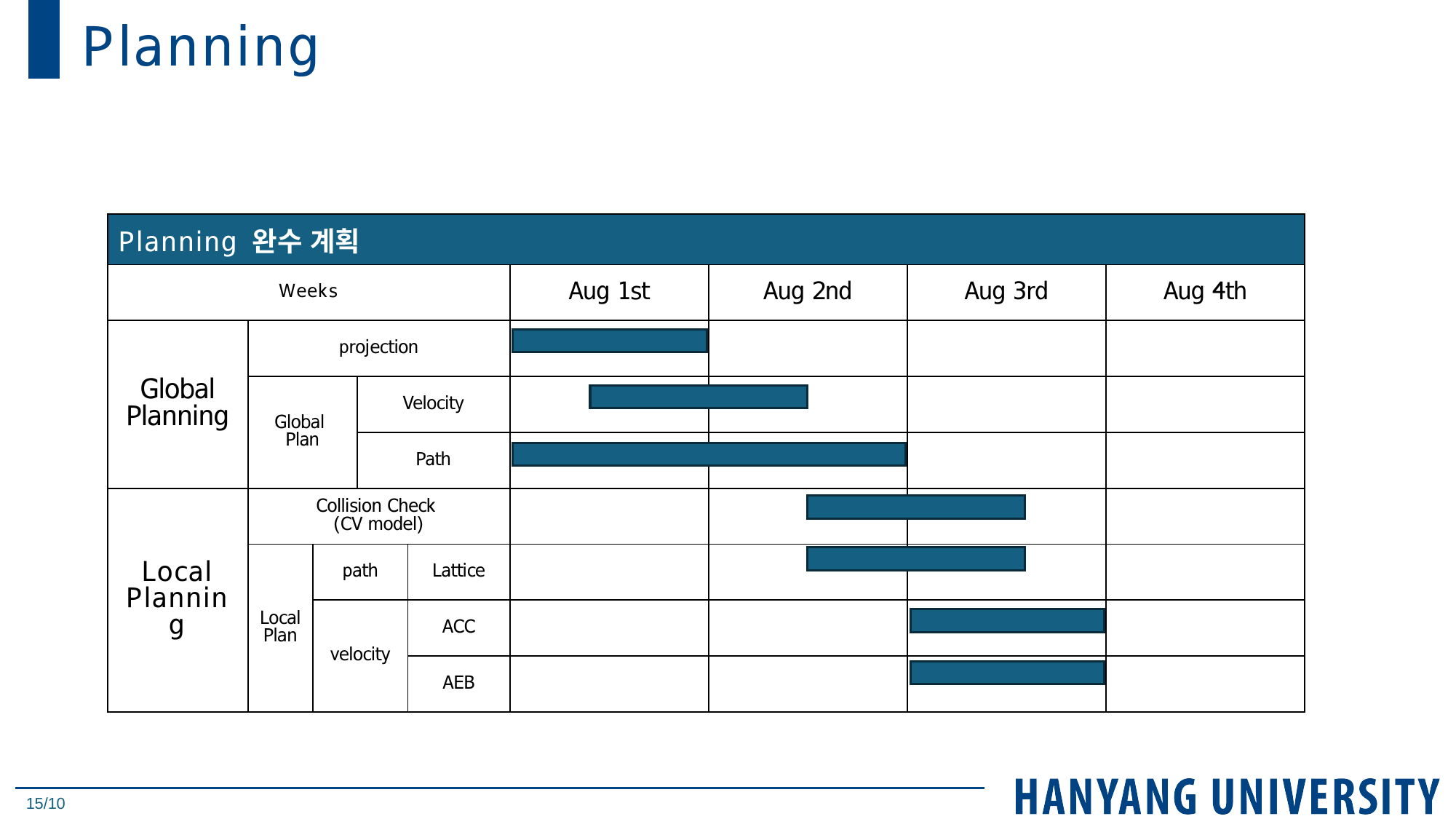

# Planning

| Planning 완수 계획 |  |  |  |  |  |  |  |  |
| --- | --- | --- | --- | --- | --- | --- | --- | --- |
| Weeks |  |  |  |  | Aug 1st | Aug 2nd | Aug 3rd | Aug 4th |
| Global Planning | projection |  |  |  |  |  |  |  |
|  | Global Plan |  | Velocity |  |  |  |  |  |
|  |  |  | Path |  |  |  |  |  |
| Local Planning | Collision Check (CV model) |  |  |  |  |  |  |  |
|  | Local Plan | path |  | Lattice |  |  |  |  |
|  |  | velocity |  | ACC |  |  |  |  |
|  |  |  |  | AEB |  |  |  |  |